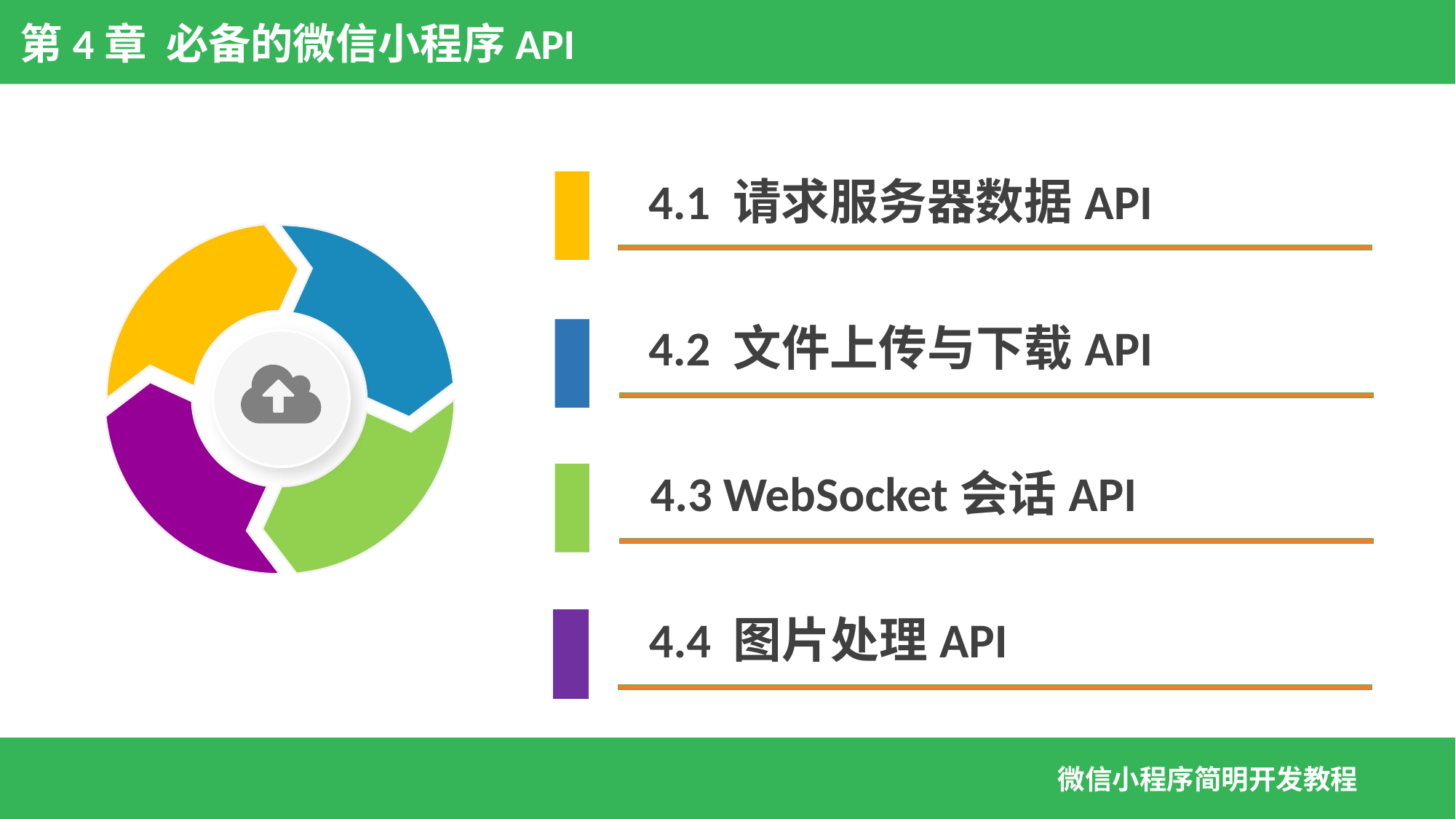

第4章  必备的微信小程序API

4.1 请求服务器数据API

4.2 文件上传与下载API

4.3 WebSocket会话API

4.4 图片处理API

微信小程序简明开发教程